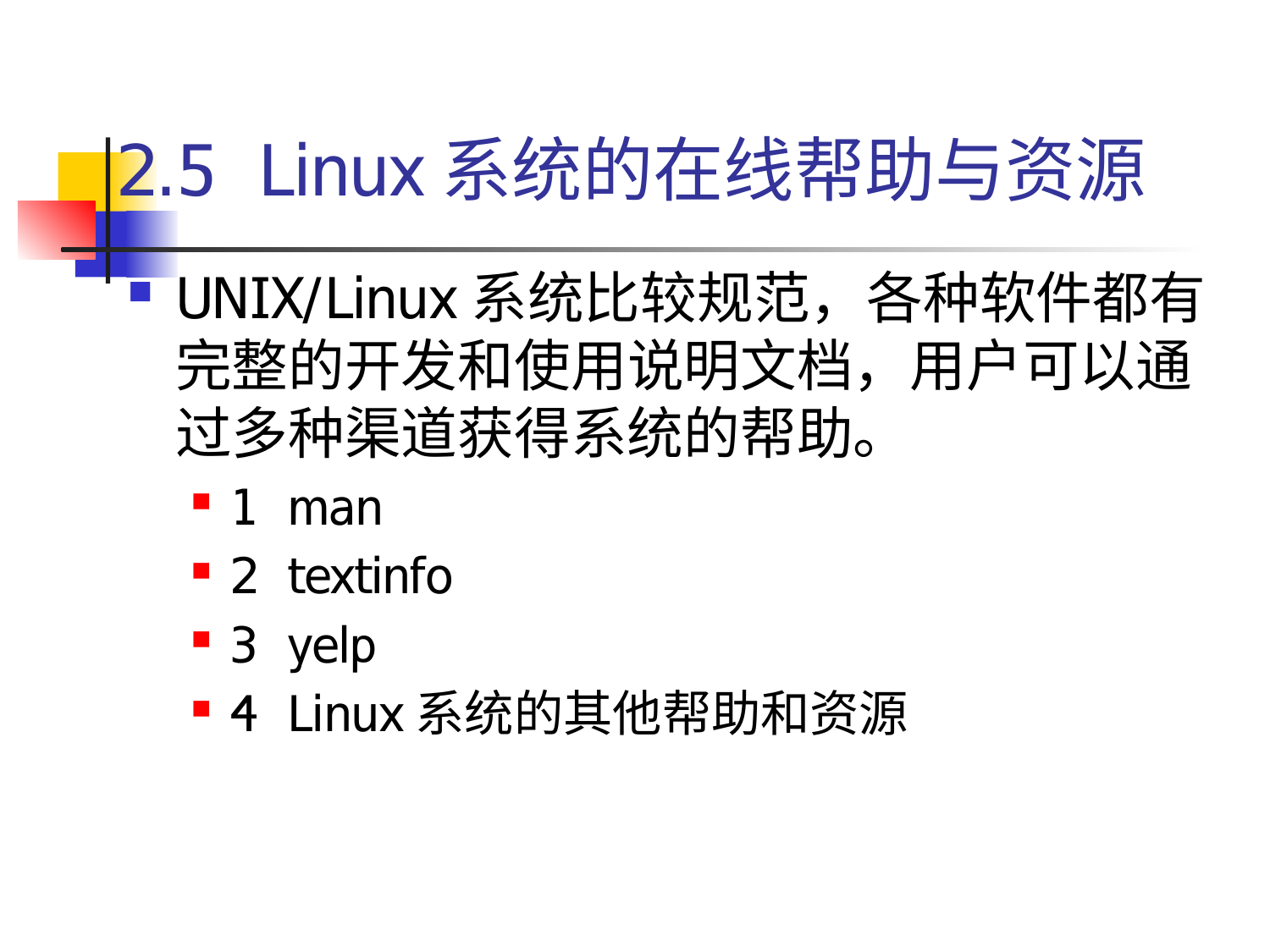

# 2.5  Linux系统的在线帮助与资源
UNIX/Linux系统比较规范，各种软件都有完整的开发和使用说明文档，用户可以通过多种渠道获得系统的帮助。
1  man
2  textinfo
3  yelp
4  Linux系统的其他帮助和资源